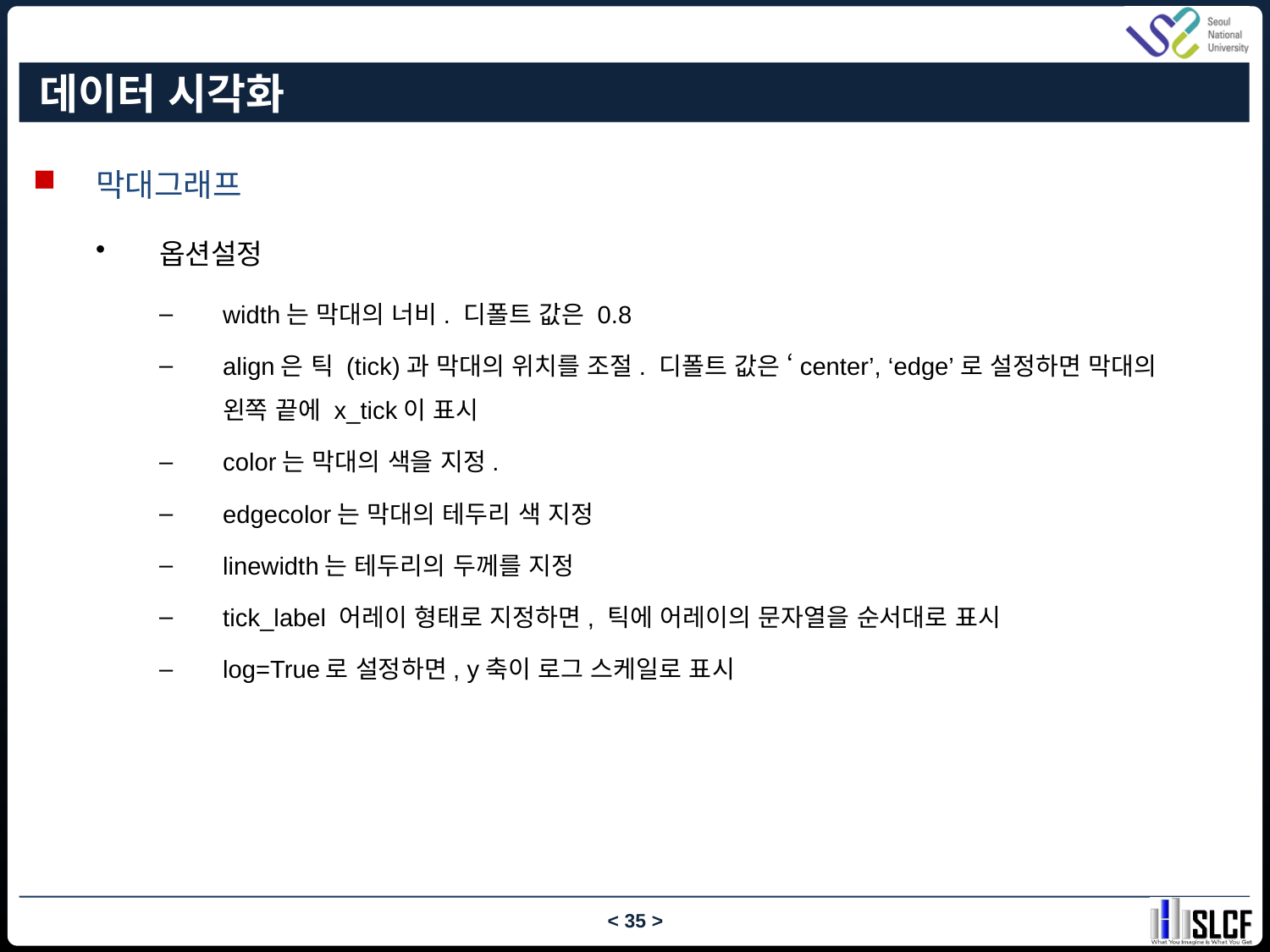

# 데이터 시각화
막대그래프
옵션설정
width는 막대의 너비. 디폴트 값은 0.8
align은 틱 (tick)과 막대의 위치를 조절. 디폴트 값은 ‘center’, ‘edge’로 설정하면 막대의 왼쪽 끝에 x_tick이 표시
color는 막대의 색을 지정.
edgecolor는 막대의 테두리 색 지정
linewidth는 테두리의 두께를 지정
tick_label 어레이 형태로 지정하면, 틱에 어레이의 문자열을 순서대로 표시
log=True로 설정하면, y축이 로그 스케일로 표시